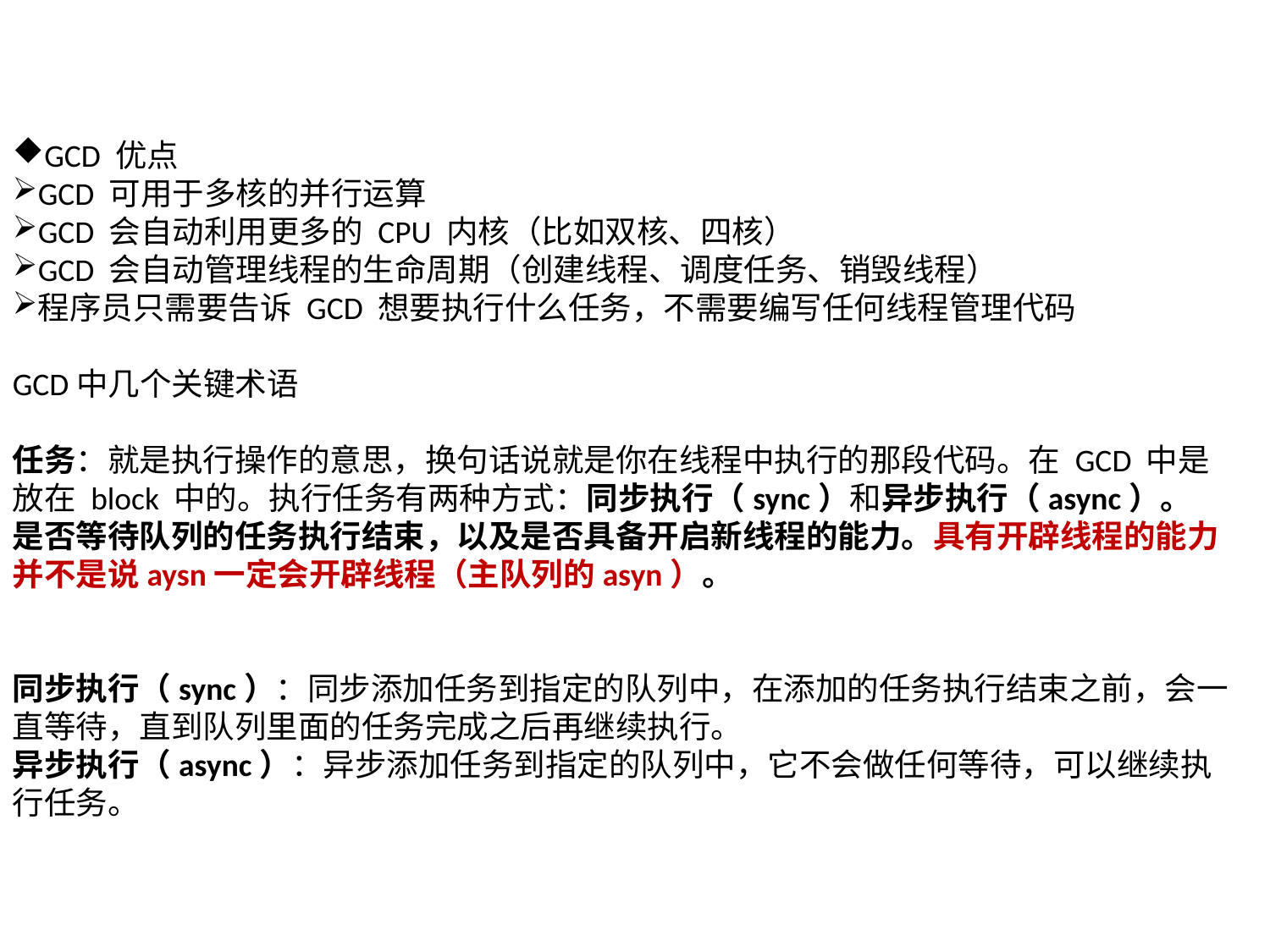

GCD 优点
GCD 可用于多核的并行运算
GCD 会自动利用更多的 CPU 内核（比如双核、四核）
GCD 会自动管理线程的生命周期（创建线程、调度任务、销毁线程）
程序员只需要告诉 GCD 想要执行什么任务，不需要编写任何线程管理代码

GCD中几个关键术语

任务：就是执行操作的意思，换句话说就是你在线程中执行的那段代码。在 GCD 中是放在 block 中的。执行任务有两种方式：同步执行（sync）和异步执行（async）。
是否等待队列的任务执行结束，以及是否具备开启新线程的能力。具有开辟线程的能力并不是说aysn一定会开辟线程（主队列的asyn）。

同步执行（sync）：同步添加任务到指定的队列中，在添加的任务执行结束之前，会一直等待，直到队列里面的任务完成之后再继续执行。
异步执行（async）：异步添加任务到指定的队列中，它不会做任何等待，可以继续执行任务。